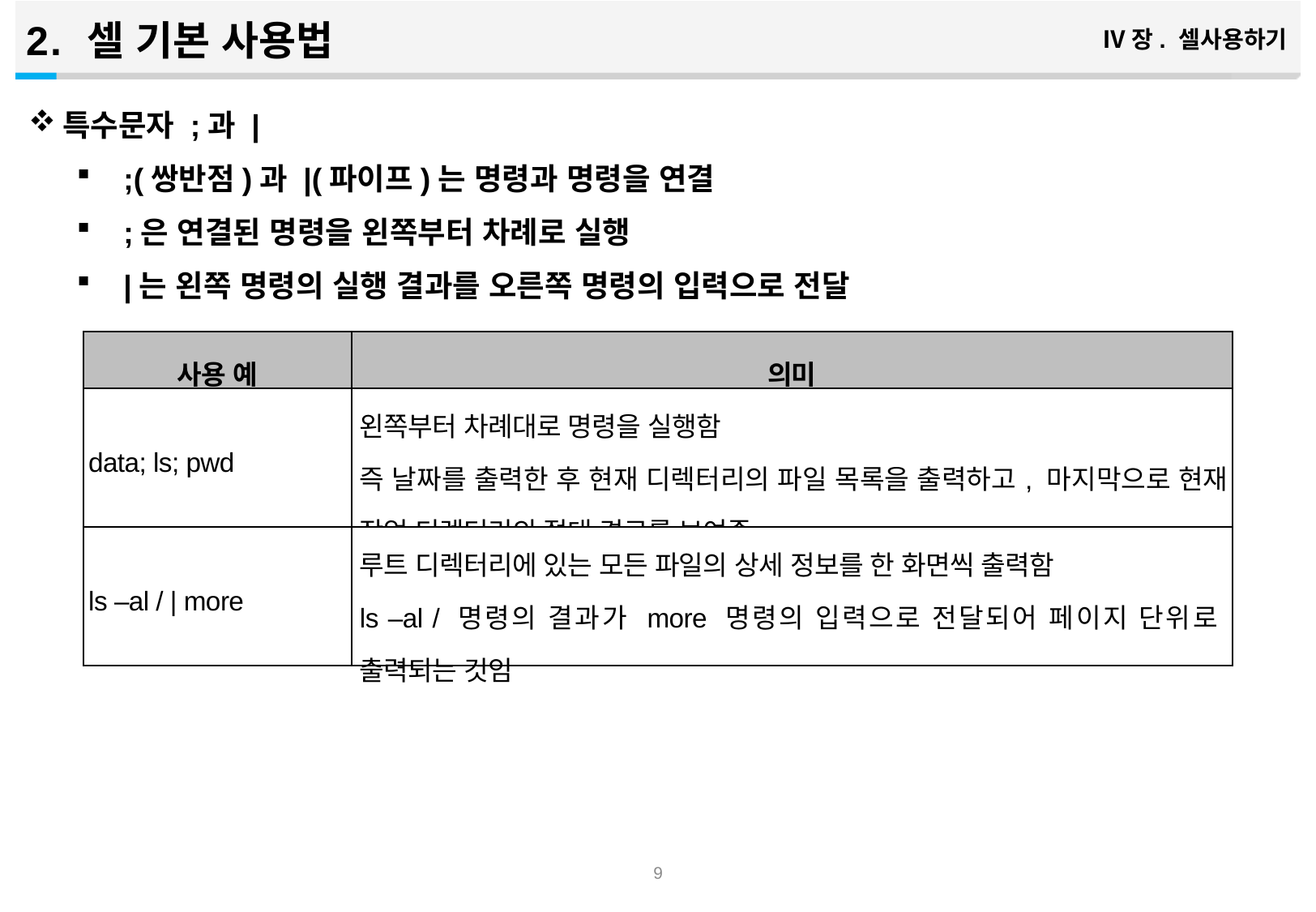

셀 기본 사용법
Ⅳ장. 셀사용하기
특수문자 ;과 |
;(쌍반점)과 |(파이프)는 명령과 명령을 연결
;은 연결된 명령을 왼쪽부터 차례로 실행
|는 왼쪽 명령의 실행 결과를 오른쪽 명령의 입력으로 전달
| 사용 예 | 의미 |
| --- | --- |
| data; ls; pwd | 왼쪽부터 차례대로 명령을 실행함 즉 날짜를 출력한 후 현재 디렉터리의 파일 목록을 출력하고, 마지막으로 현재 작업 디렉터리의 절대 경로를 보여줌 |
| ls –al / | more | 루트 디렉터리에 있는 모든 파일의 상세 정보를 한 화면씩 출력함 ls –al / 명령의 결과가 more 명령의 입력으로 전달되어 페이지 단위로 출력되는 것임 |
9